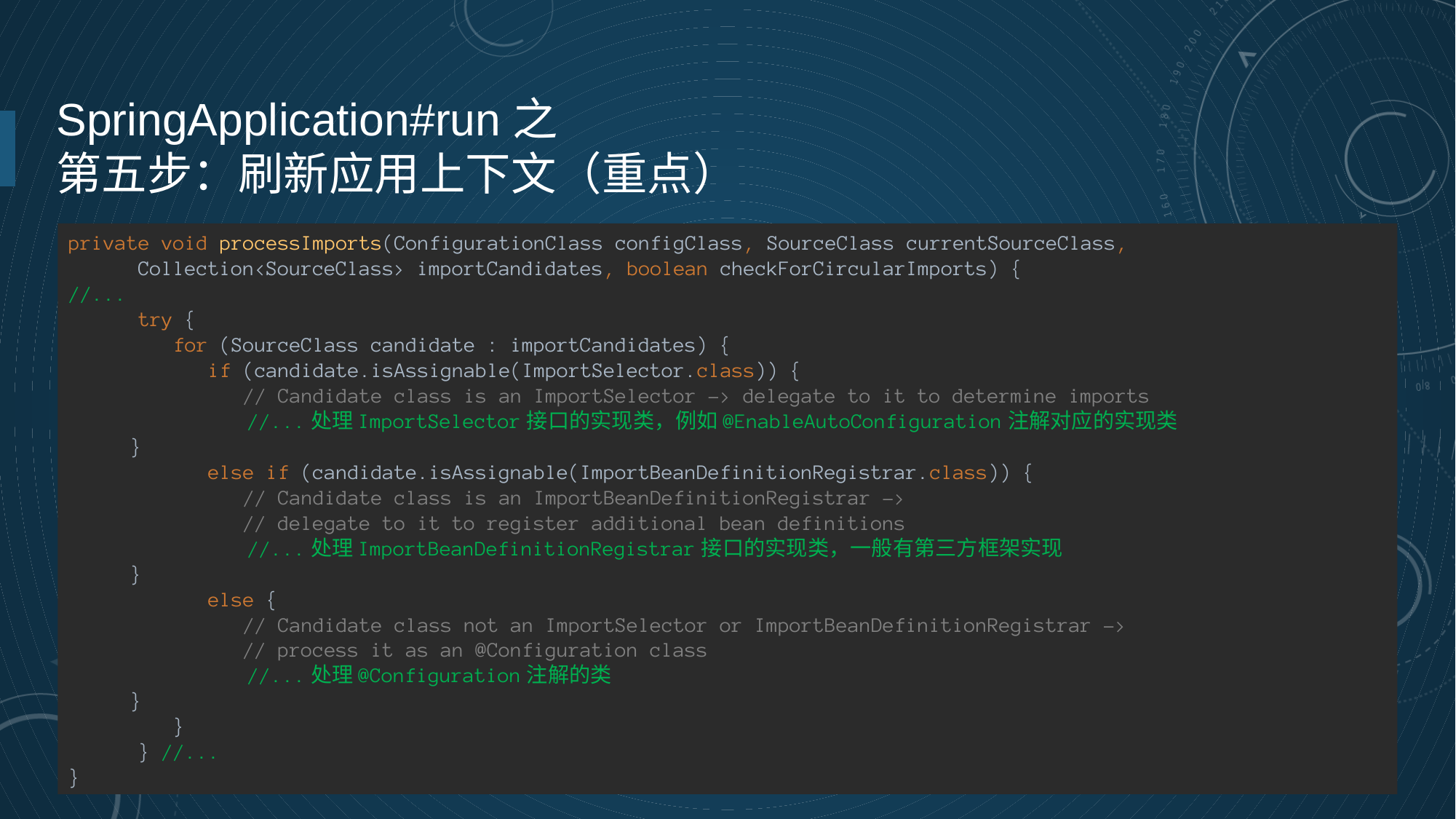

# SpringApplication#run之 第五步：刷新应用上下文（重点）
private void processImports(ConfigurationClass configClass, SourceClass currentSourceClass,
      Collection<SourceClass> importCandidates, boolean checkForCircularImports) {
//...
      try {
         for (SourceClass candidate : importCandidates) {
            if (candidate.isAssignable(ImportSelector.class)) {
               // Candidate class is an ImportSelector -> delegate to it to determine imports
	      //...处理ImportSelector接口的实现类，例如@EnableAutoConfiguration注解对应的实现类
            }
            else if (candidate.isAssignable(ImportBeanDefinitionRegistrar.class)) {
               // Candidate class is an ImportBeanDefinitionRegistrar ->
               // delegate to it to register additional bean definitions
	      //...处理ImportBeanDefinitionRegistrar接口的实现类，一般有第三方框架实现
            }
            else {
               // Candidate class not an ImportSelector or ImportBeanDefinitionRegistrar ->
               // process it as an @Configuration class
	      //...处理@Configuration注解的类
            }
         }
      } //...
}
@Import